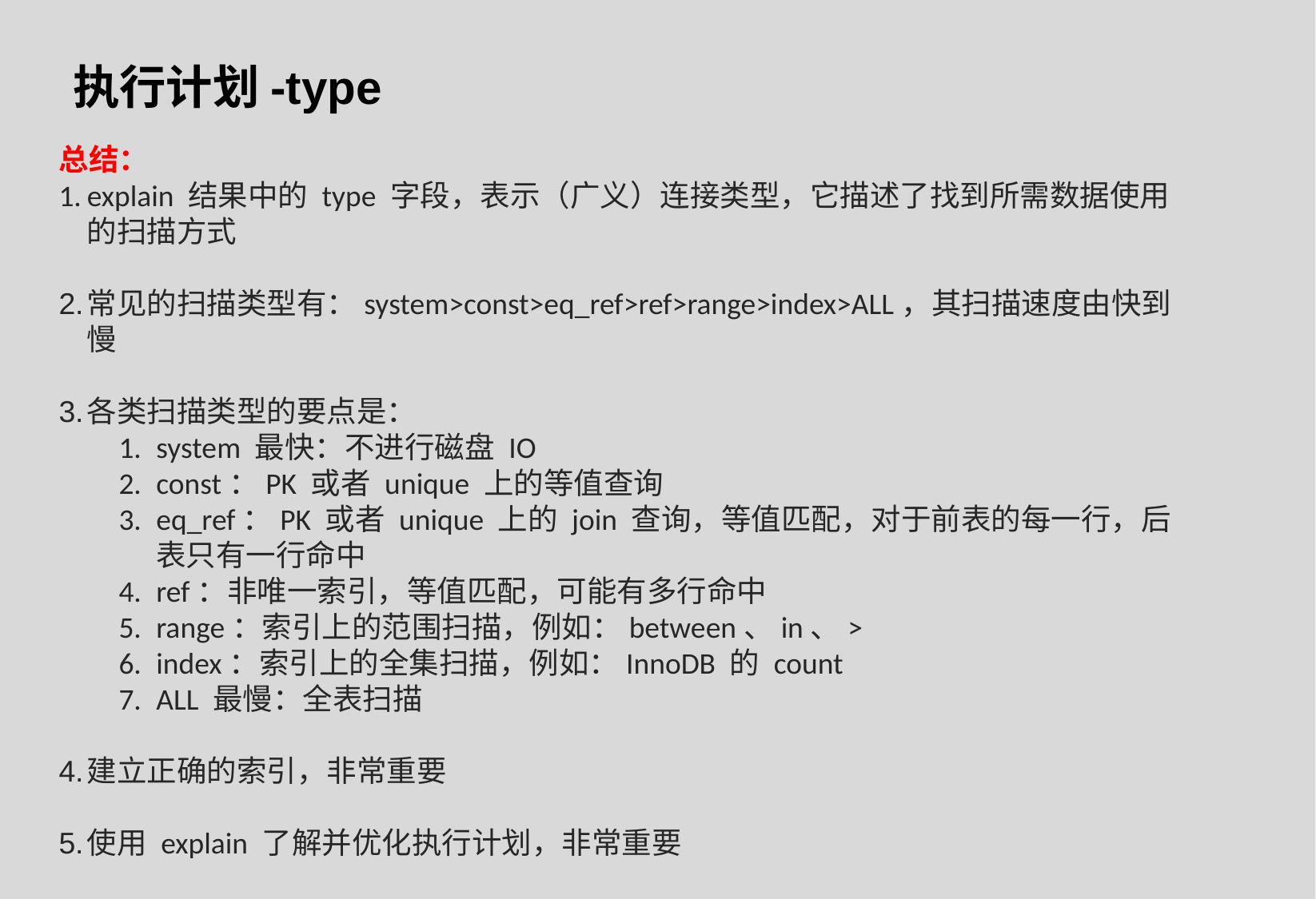

执行计划-type
总结：
explain 结果中的 type 字段，表示（广义）连接类型，它描述了找到所需数据使用的扫描方式

常见的扫描类型有：system>const>eq_ref>ref>range>index>ALL，其扫描速度由快到慢

各类扫描类型的要点是：
system 最快：不进行磁盘 IO
const：PK 或者 unique 上的等值查询
eq_ref：PK 或者 unique 上的 join 查询，等值匹配，对于前表的每一行，后表只有一行命中
ref：非唯一索引，等值匹配，可能有多行命中
range：索引上的范围扫描，例如：between、in、>
index：索引上的全集扫描，例如：InnoDB 的 count
ALL 最慢：全表扫描
建立正确的索引，非常重要

使用 explain 了解并优化执行计划，非常重要